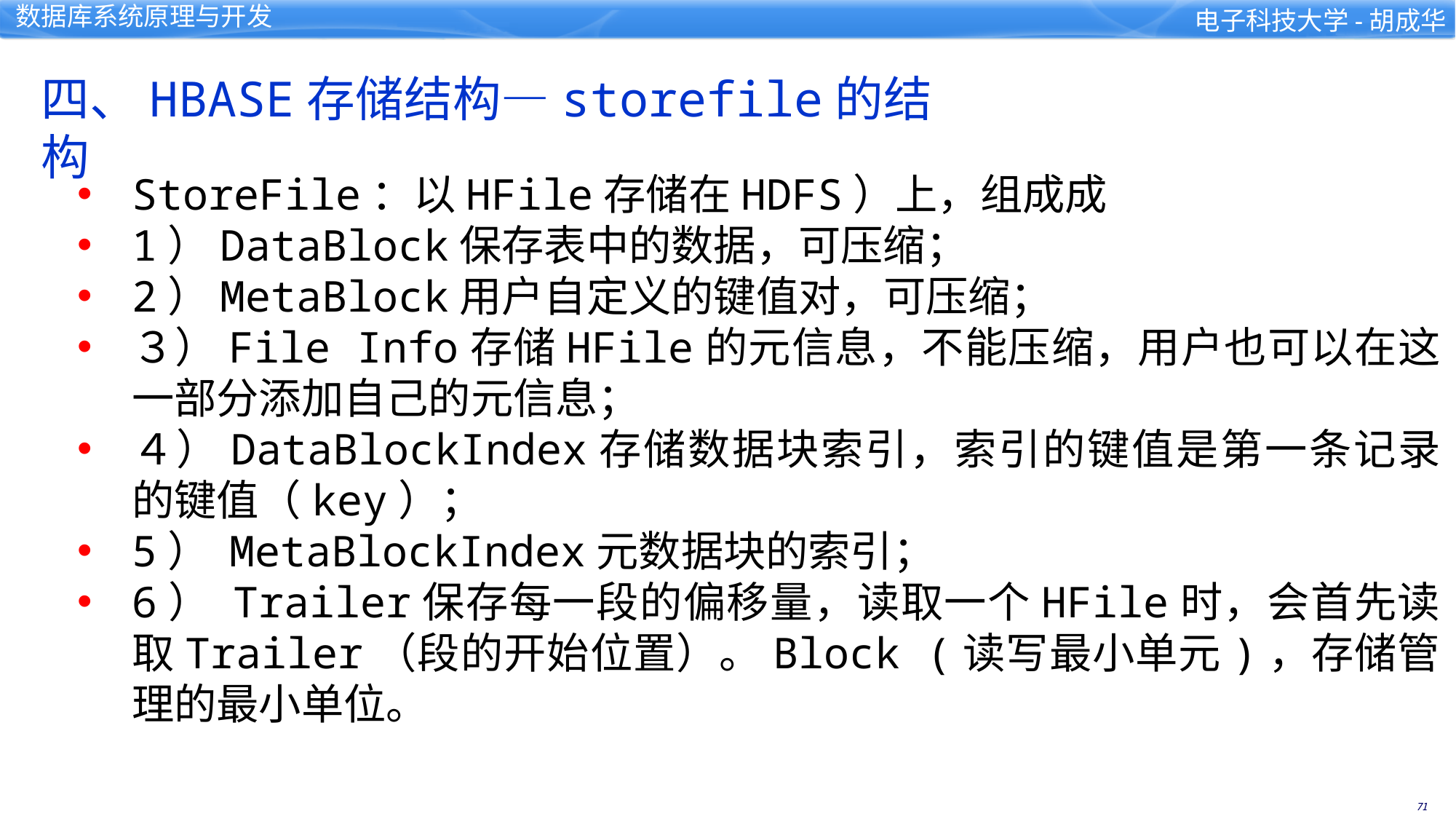

四、HBASE存储结构—storefile的结构
StoreFile：以HFile存储在HDFS）上，组成成
1）DataBlock保存表中的数据，可压缩；
2）MetaBlock用户自定义的键值对，可压缩；
３）File Info存储HFile的元信息，不能压缩，用户也可以在这一部分添加自己的元信息；
４）DataBlockIndex存储数据块索引，索引的键值是第一条记录的键值（key）；
5） MetaBlockIndex元数据块的索引；
6） Trailer保存每一段的偏移量，读取一个HFile时，会首先读取Trailer（段的开始位置）。Block (读写最小单元)，存储管理的最小单位。